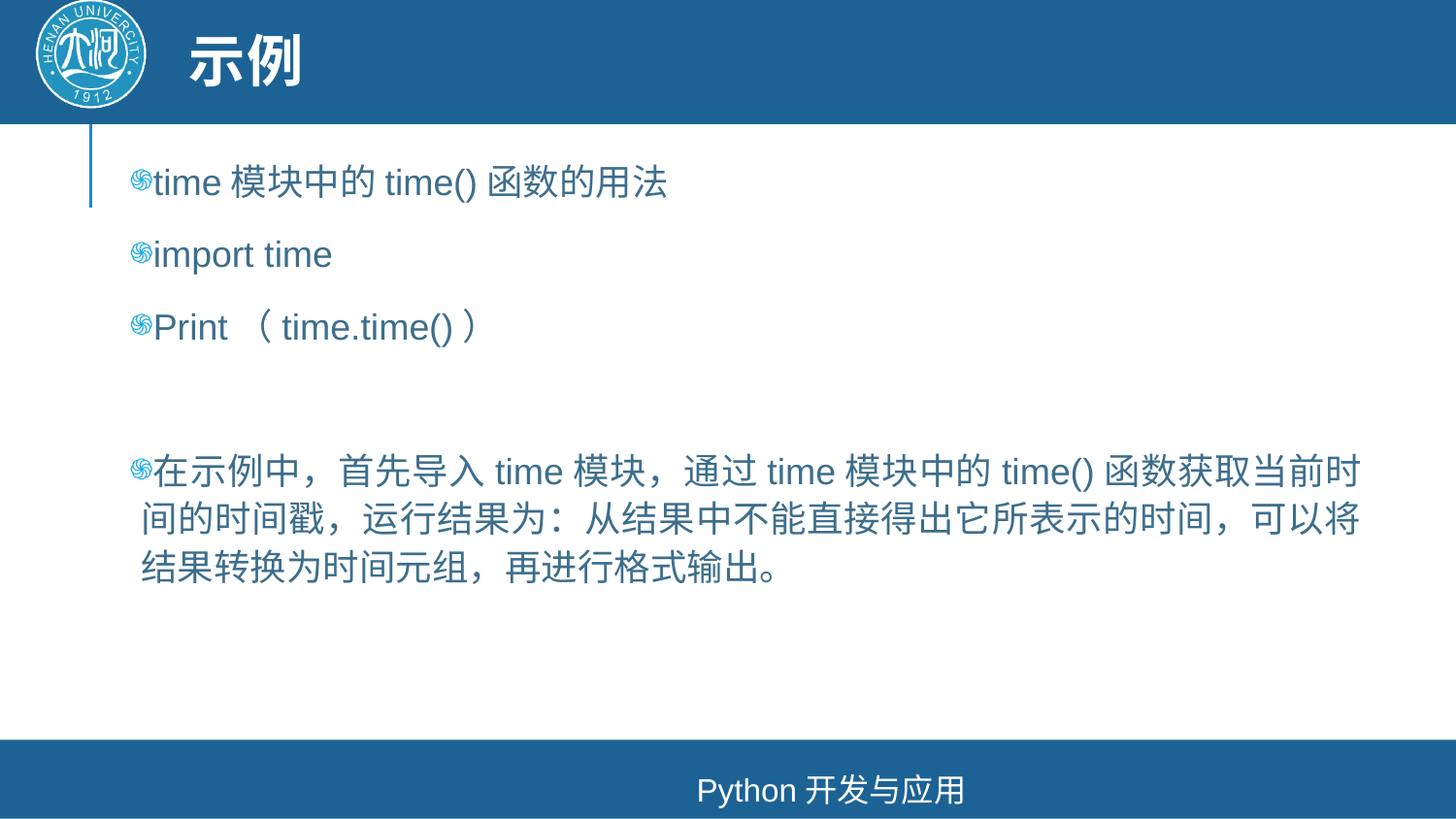

# 示例
time模块中的time()函数的用法
import time
Print（time.time()）

在示例中，首先导入time模块，通过time模块中的time()函数获取当前时间的时间戳，运行结果为：从结果中不能直接得出它所表示的时间，可以将结果转换为时间元组，再进行格式输出。

Python开发与应用
11